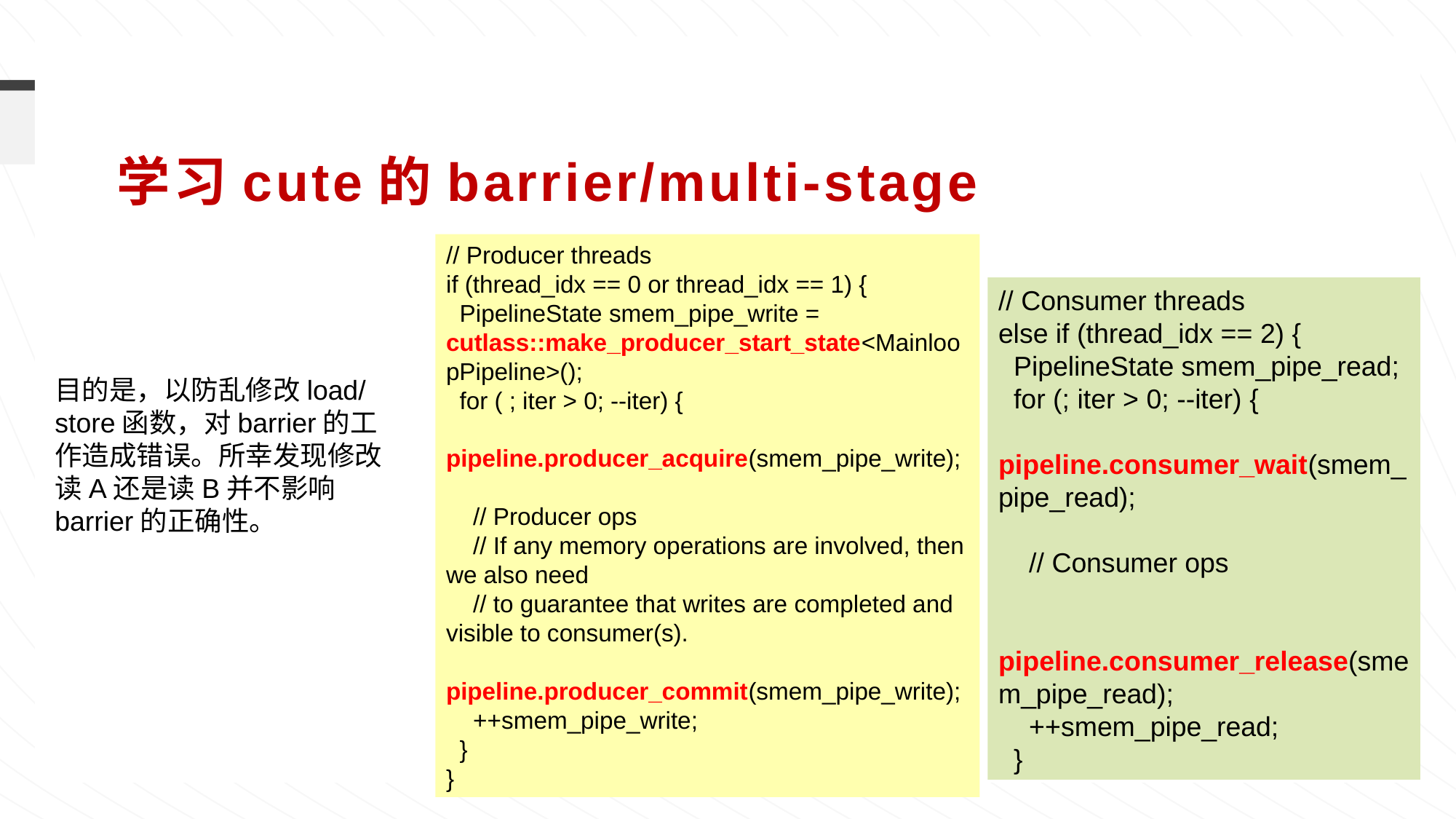

学习cute的barrier/multi-stage
// Producer threads
if (thread_idx == 0 or thread_idx == 1) {
  PipelineState smem_pipe_write = cutlass::make_producer_start_state<MainloopPipeline>();
  for ( ; iter > 0; --iter) {
    pipeline.producer_acquire(smem_pipe_write);

    // Producer ops
    // If any memory operations are involved, then we also need
    // to guarantee that writes are completed and visible to consumer(s).
    pipeline.producer_commit(smem_pipe_write);
    ++smem_pipe_write;
  }
}
// Consumer threads
else if (thread_idx == 2) {
  PipelineState smem_pipe_read;
  for (; iter > 0; --iter) {
    pipeline.consumer_wait(smem_pipe_read);

    // Consumer ops

    pipeline.consumer_release(smem_pipe_read);
    ++smem_pipe_read;
  }
目的是，以防乱修改load/store函数，对barrier的工作造成错误。所幸发现修改读A还是读B并不影响barrier的正确性。